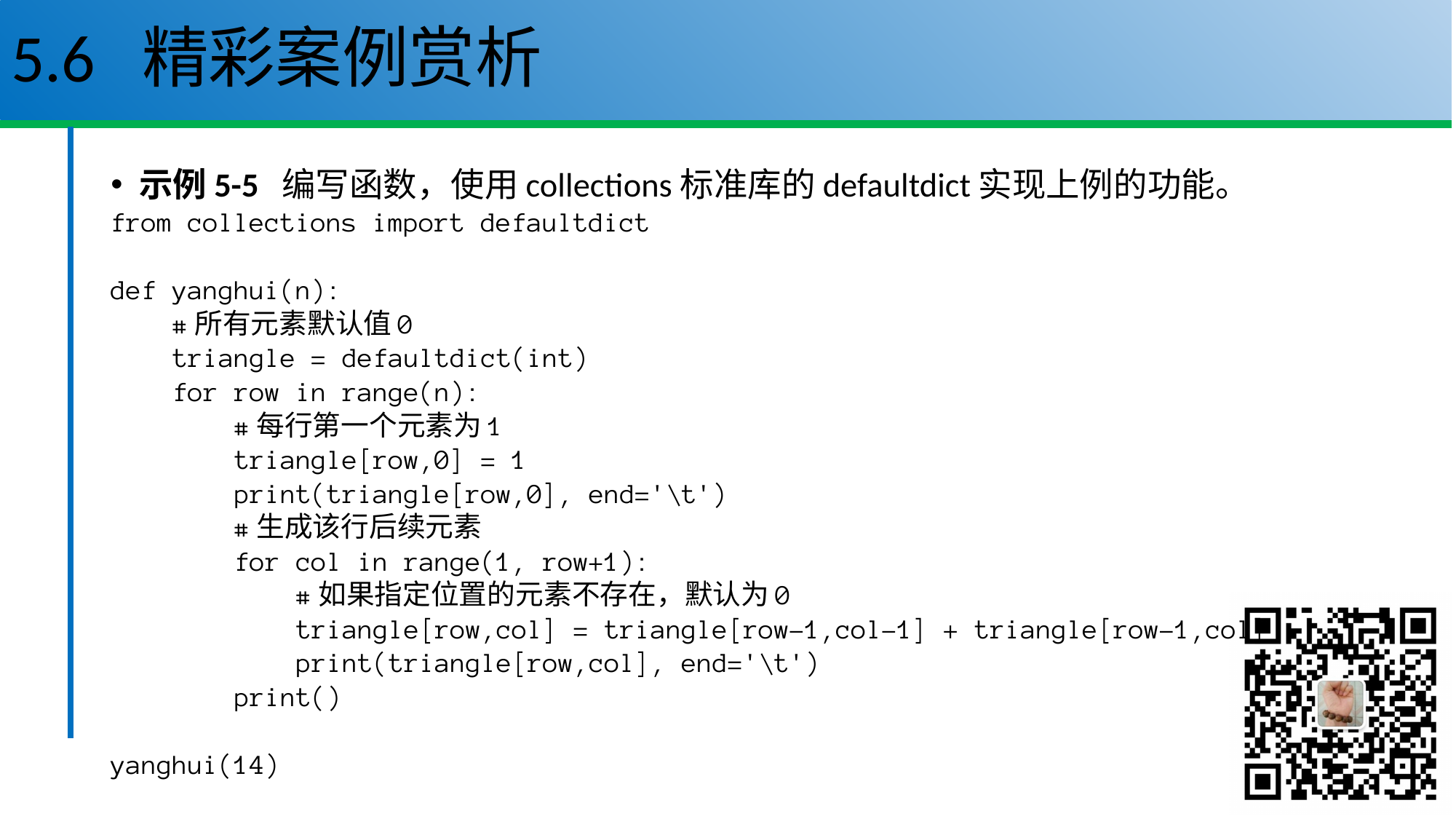

# 5.6  精彩案例赏析
示例5-5  编写函数，使用collections标准库的defaultdict实现上例的功能。
from collections import defaultdict

def yanghui(n):
    #所有元素默认值0
    triangle = defaultdict(int)
    for row in range(n):
        #每行第一个元素为1
        triangle[row,0] = 1
        print(triangle[row,0], end='\t')
        #生成该行后续元素
        for col in range(1, row+1):
            #如果指定位置的元素不存在，默认为0
            triangle[row,col] = triangle[row-1,col-1] + triangle[row-1,col]
            print(triangle[row,col], end='\t')
        print()

yanghui(14)
67